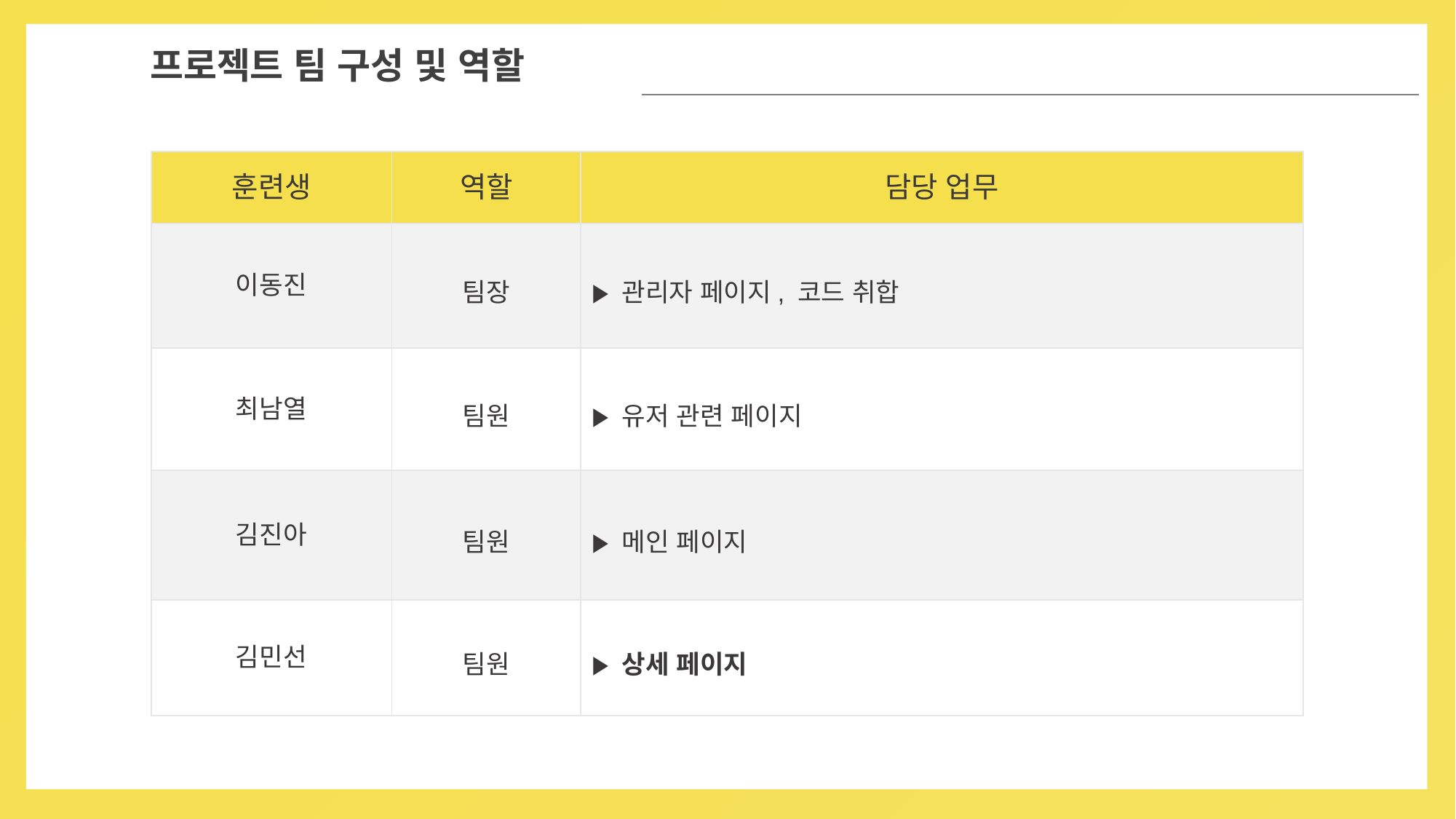

02

프로젝트 팀 구성 및 역할
| 훈련생 | 역할 | 담당 업무 |
| --- | --- | --- |
| 이동진 | 팀장 | ▶ 관리자 페이지, 코드 취합 |
| 최남열 | 팀원 | ▶ 유저 관련 페이지 |
| 김진아 | 팀원 | ▶ 메인 페이지 |
| 김민선 | 팀원 | ▶ 상세 페이지 |